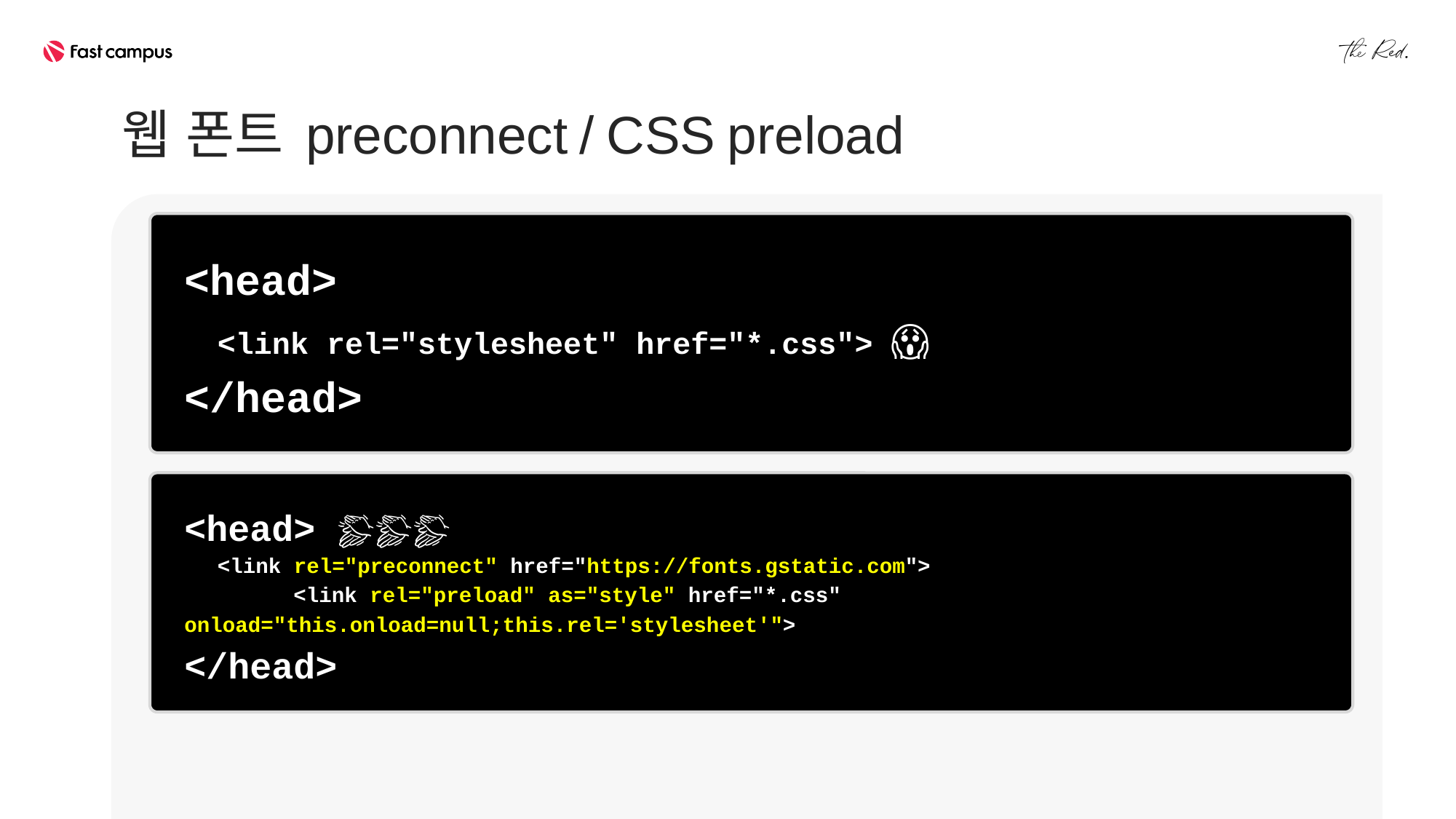

웹 폰트 preconnect / CSS preload
<head>
<link rel="stylesheet" href="*.css"> 😱
</head>
<head> 👏👏👏
<link rel="preconnect" href="https://fonts.gstatic.com">
	<link rel="preload" as="style" href="*.css" onload="this.onload=null;this.rel='stylesheet'">
</head>